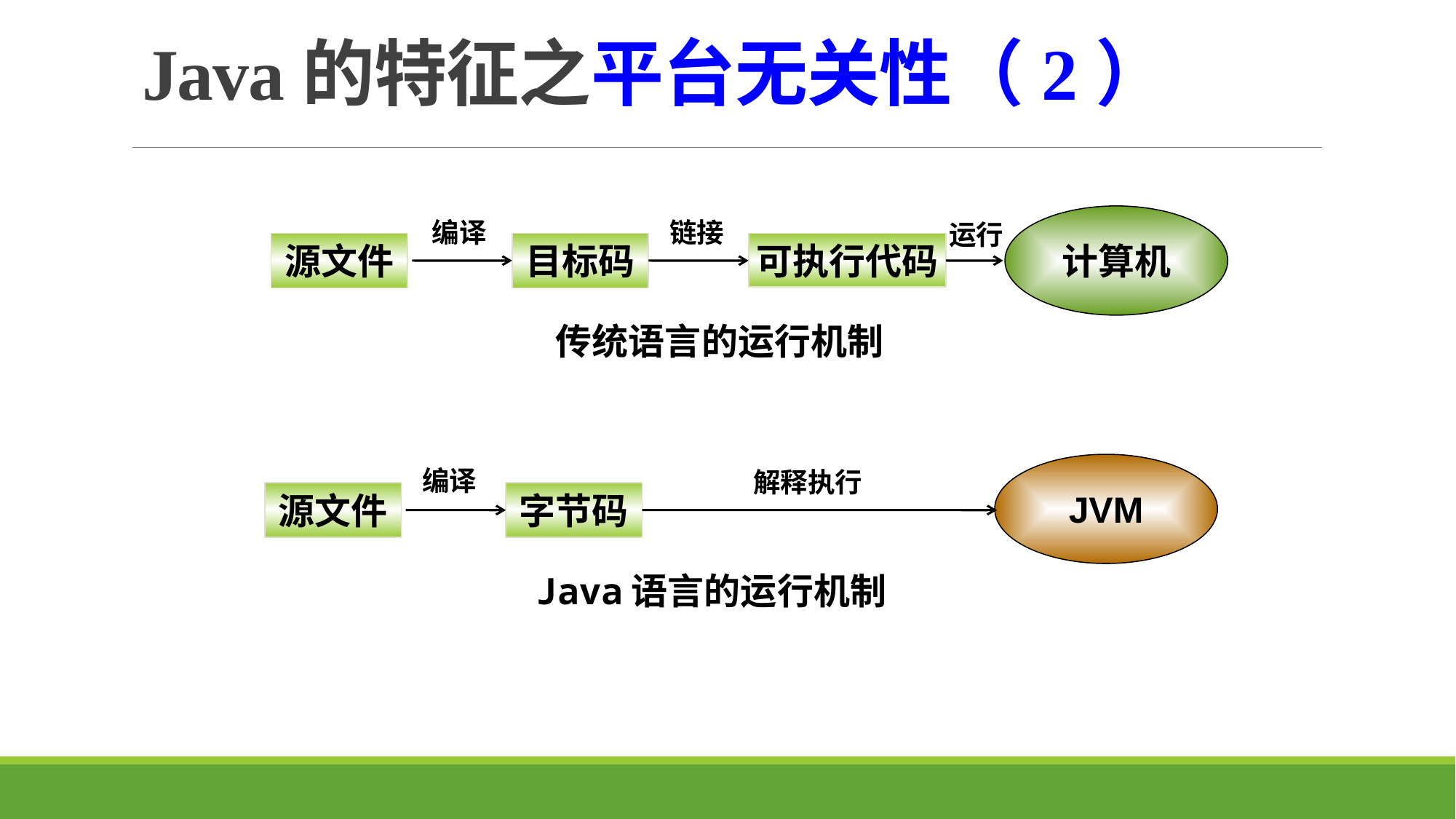

# Java的特征之平台无关性（2）
计算机
编译
链接
运行
源文件
目标码
可执行代码

传统语言的运行机制
JVM
编译
解释执行
源文件
字节码

Java语言的运行机制